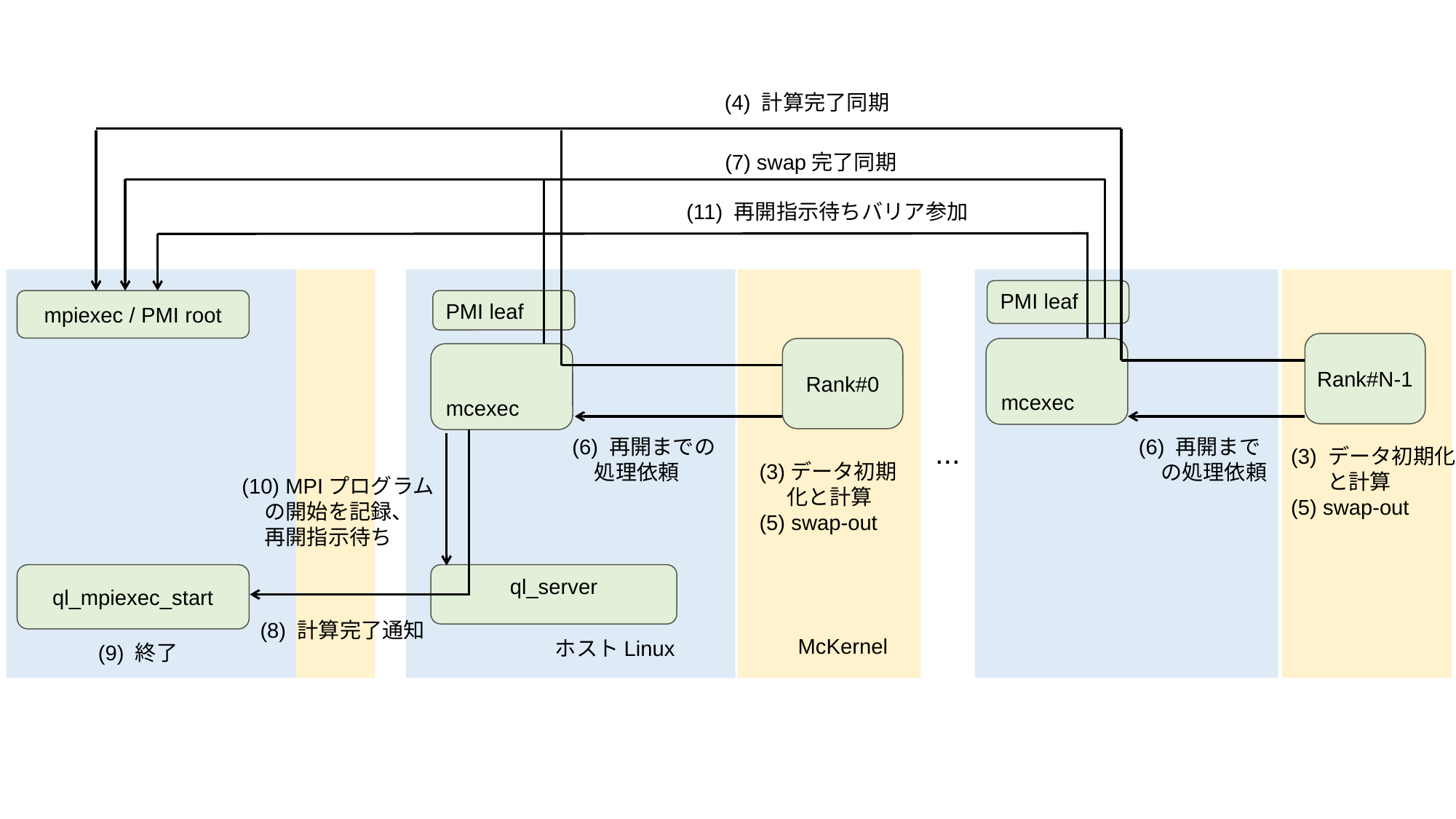

(4) 計算完了同期
(7) swap完了同期
(11) 再開指示待ちバリア参加

PMI leaf
mpiexec / PMI root
PMI leaf
Rank#N-1
Rank#0
mcexec
mcexec
(6) 再開までの処理依頼
(6) 再開までの処理依頼
...
(3) データ初期化と計算
(5) swap-out
(3)データ初期化と計算
(5) swap-out
(10) MPIプログラムの開始を記録、再開指示待ち
ql_mpiexec_start
ql_server
(8) 計算完了通知

McKernel
ホストLinux
(9) 終了